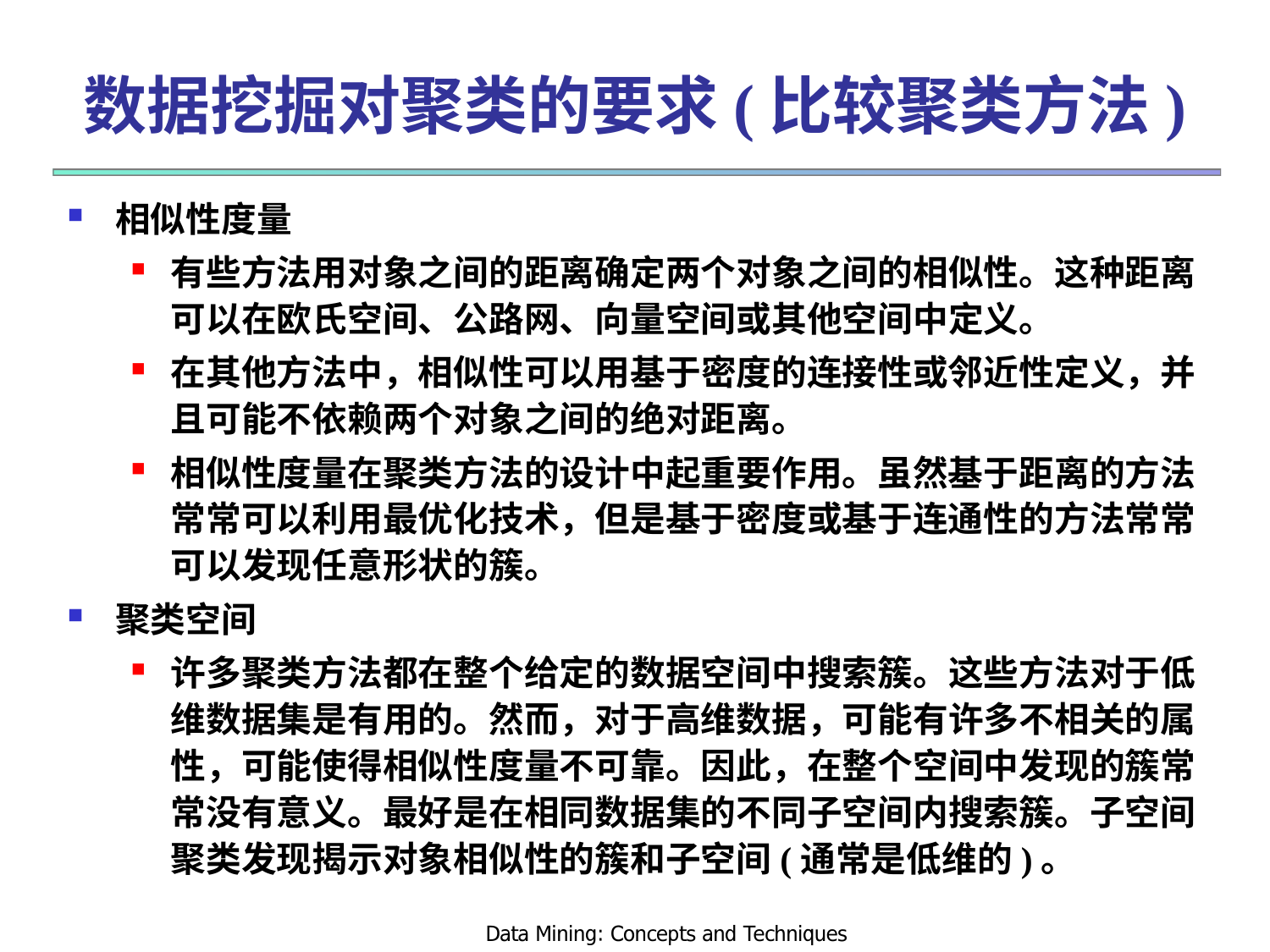

# 数据挖掘对聚类的要求(比较聚类方法)
相似性度量
有些方法用对象之间的距离确定两个对象之间的相似性。这种距离可以在欧氏空间、公路网、向量空间或其他空间中定义。
在其他方法中，相似性可以用基于密度的连接性或邻近性定义，并且可能不依赖两个对象之间的绝对距离。
相似性度量在聚类方法的设计中起重要作用。虽然基于距离的方法常常可以利用最优化技术，但是基于密度或基于连通性的方法常常可以发现任意形状的簇。
聚类空间
许多聚类方法都在整个给定的数据空间中搜索簇。这些方法对于低维数据集是有用的。然而，对于高维数据，可能有许多不相关的属性，可能使得相似性度量不可靠。因此，在整个空间中发现的簇常常没有意义。最好是在相同数据集的不同子空间内搜索簇。子空间聚类发现揭示对象相似性的簇和子空间(通常是低维的)。
Data Mining: Concepts and Techniques
12